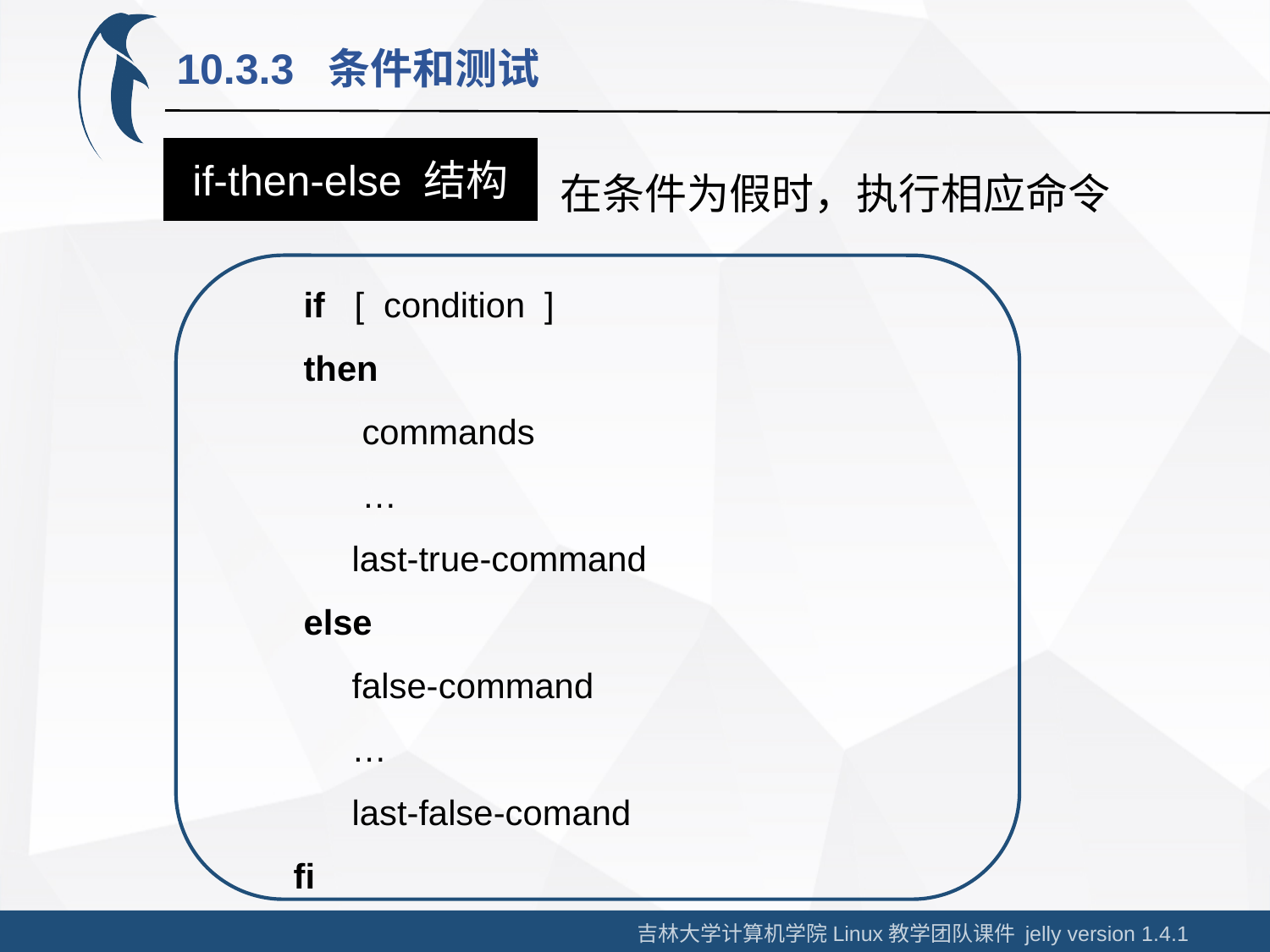

10.3.3  条件和测试
在条件为假时，执行相应命令
if-then-else 结构
	if   [  condition  ]
        	then
            	      commands
            	      …
                  last-true-command
        	else
                  false-command
                  …
                  last-false-comand
            fi